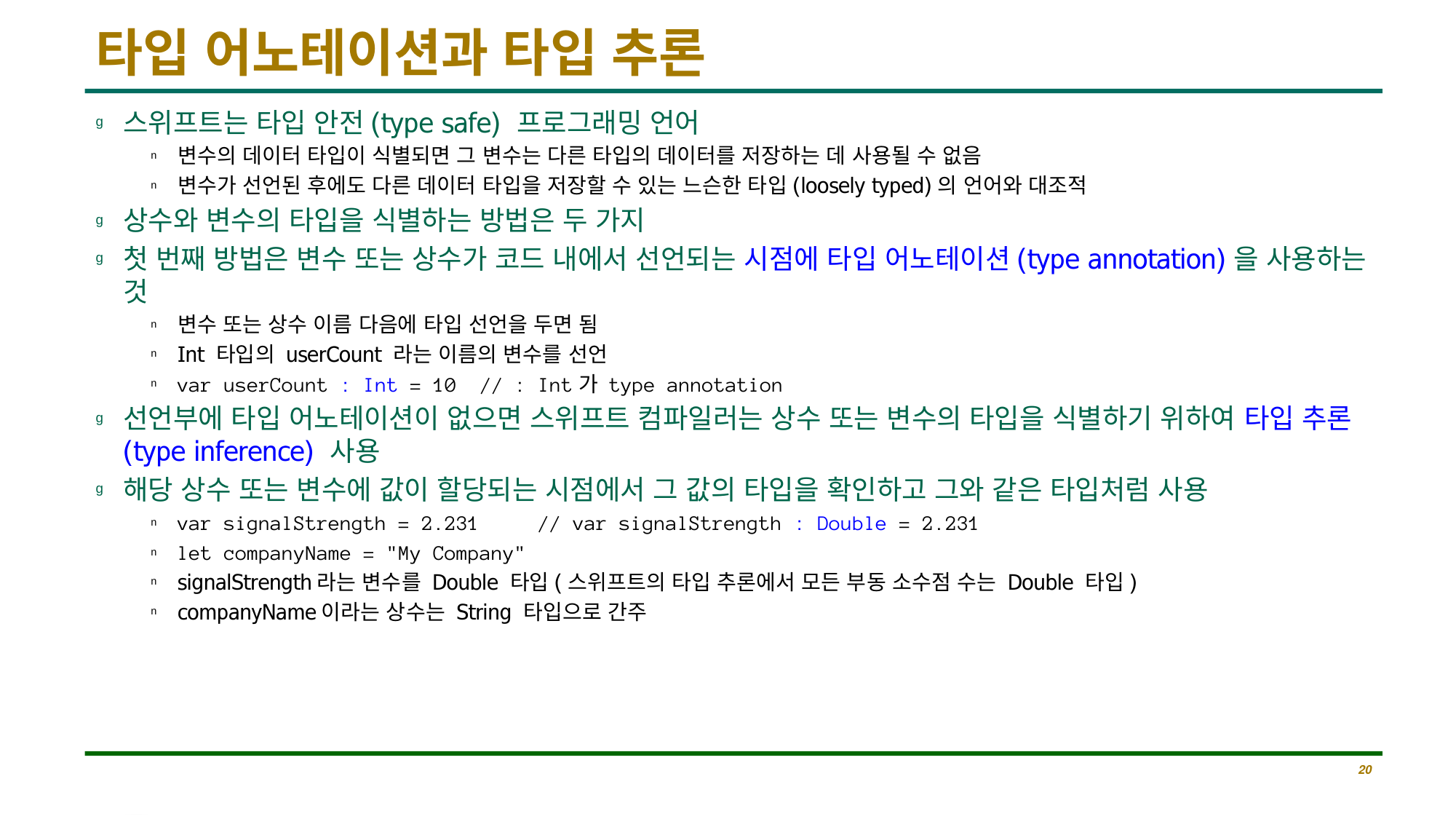

# 타입 어노테이션과 타입 추론
스위프트는 타입 안전(type safe) 프로그래밍 언어
변수의 데이터 타입이 식별되면 그 변수는 다른 타입의 데이터를 저장하는 데 사용될 수 없음
변수가 선언된 후에도 다른 데이터 타입을 저장할 수 있는 느슨한 타입(loosely typed)의 언어와 대조적
상수와 변수의 타입을 식별하는 방법은 두 가지
첫 번째 방법은 변수 또는 상수가 코드 내에서 선언되는 시점에 타입 어노테이션(type annotation)을 사용하는 것
변수 또는 상수 이름 다음에 타입 선언을 두면 됨
Int 타입의 userCount 라는 이름의 변수를 선언
var userCount : Int = 10  // : Int가 type annotation
선언부에 타입 어노테이션이 없으면 스위프트 컴파일러는 상수 또는 변수의 타입을 식별하기 위하여 타입 추론(type inference) 사용
해당 상수 또는 변수에 값이 할당되는 시점에서 그 값의 타입을 확인하고 그와 같은 타입처럼 사용
var signalStrength = 2.231     // var signalStrength : Double = 2.231
let companyName = "My Company"
signalStrength라는 변수를 Double 타입(스위프트의 타입 추론에서 모든 부동 소수점 수는 Double 타입)
companyName이라는 상수는 String 타입으로 간주